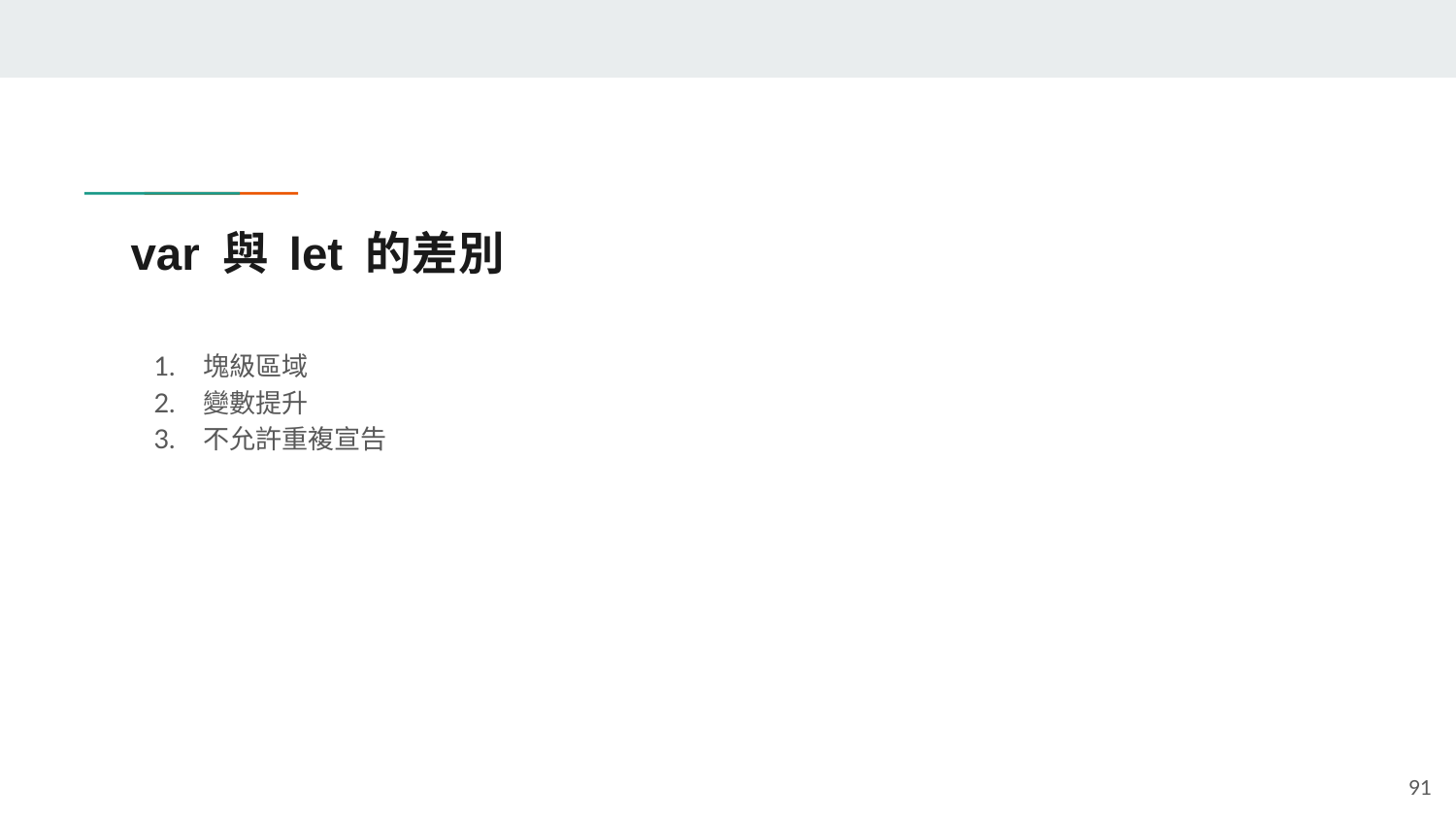

# var 與 let 的差別

塊級區域
變數提升
不允許重複宣告
91